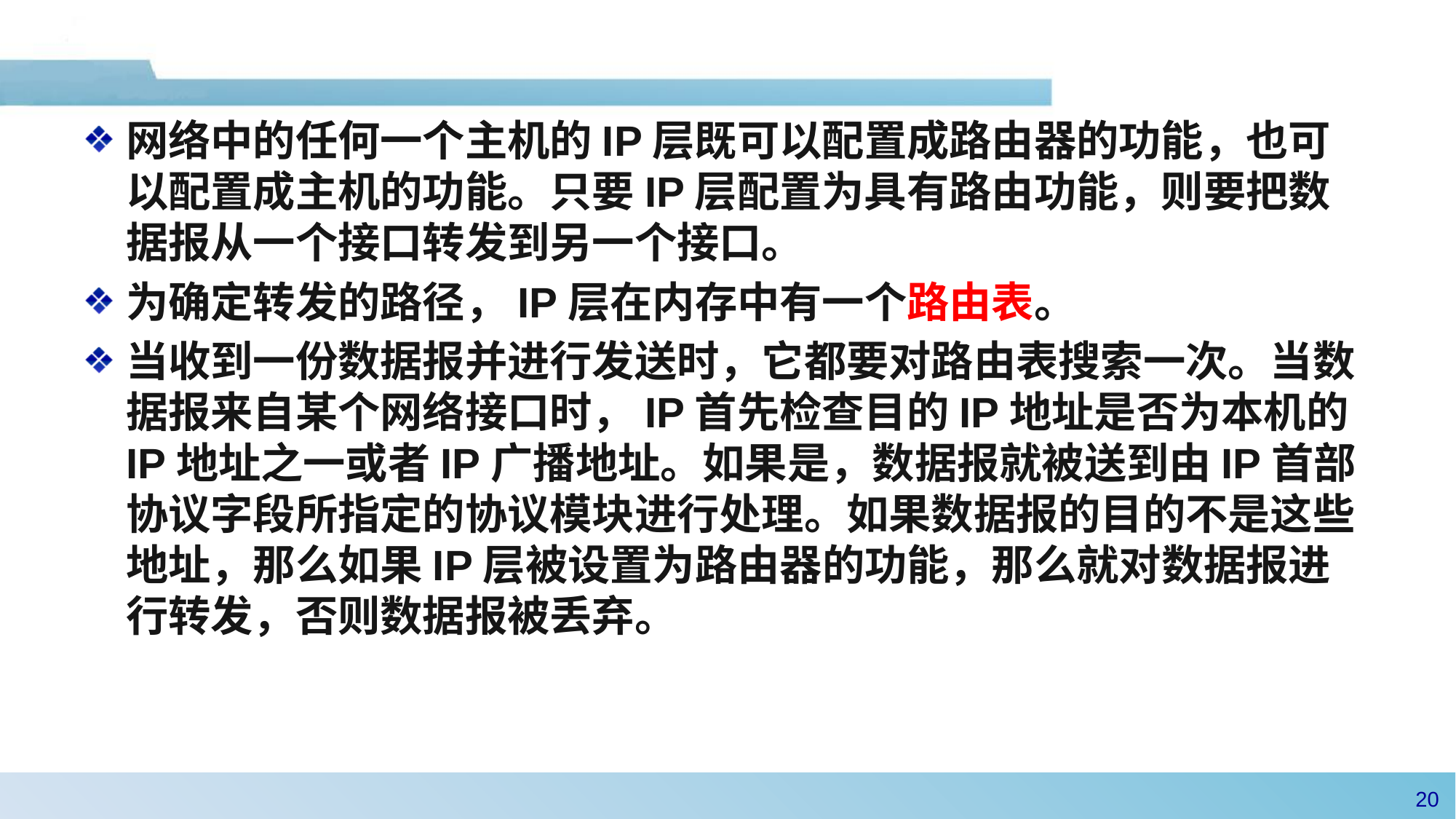

网络中的任何一个主机的IP层既可以配置成路由器的功能，也可以配置成主机的功能。只要IP层配置为具有路由功能，则要把数据报从一个接口转发到另一个接口。
为确定转发的路径，IP层在内存中有一个路由表。
当收到一份数据报并进行发送时，它都要对路由表搜索一次。当数据报来自某个网络接口时，IP首先检查目的IP地址是否为本机的IP地址之一或者IP广播地址。如果是，数据报就被送到由IP首部协议字段所指定的协议模块进行处理。如果数据报的目的不是这些地址，那么如果IP层被设置为路由器的功能，那么就对数据报进行转发，否则数据报被丢弃。
20